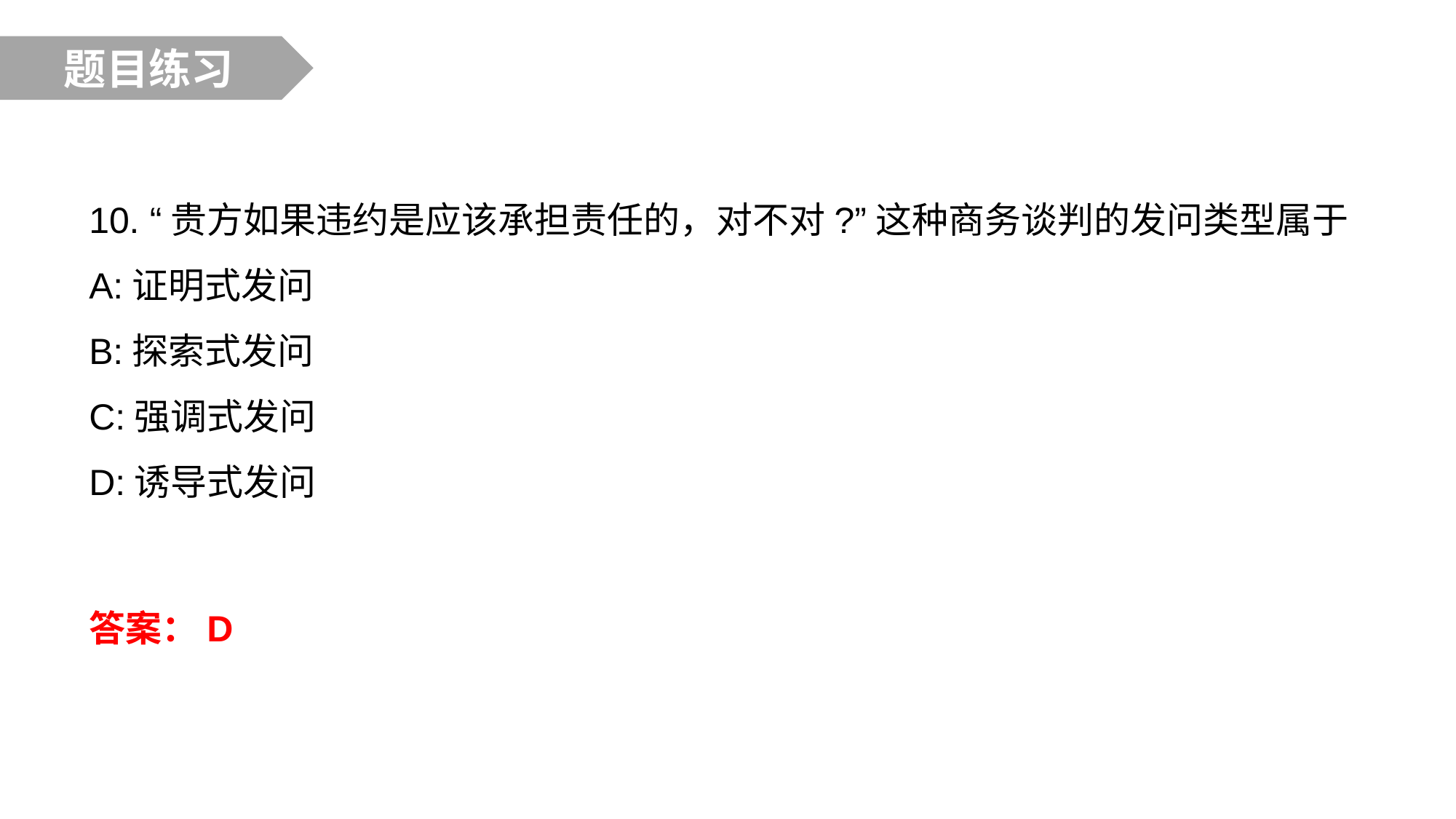

题目练习
10. “贵方如果违约是应该承担责任的，对不对?”这种商务谈判的发问类型属于
A:证明式发问
B:探索式发问
C:强调式发问
D:诱导式发问
答案：D